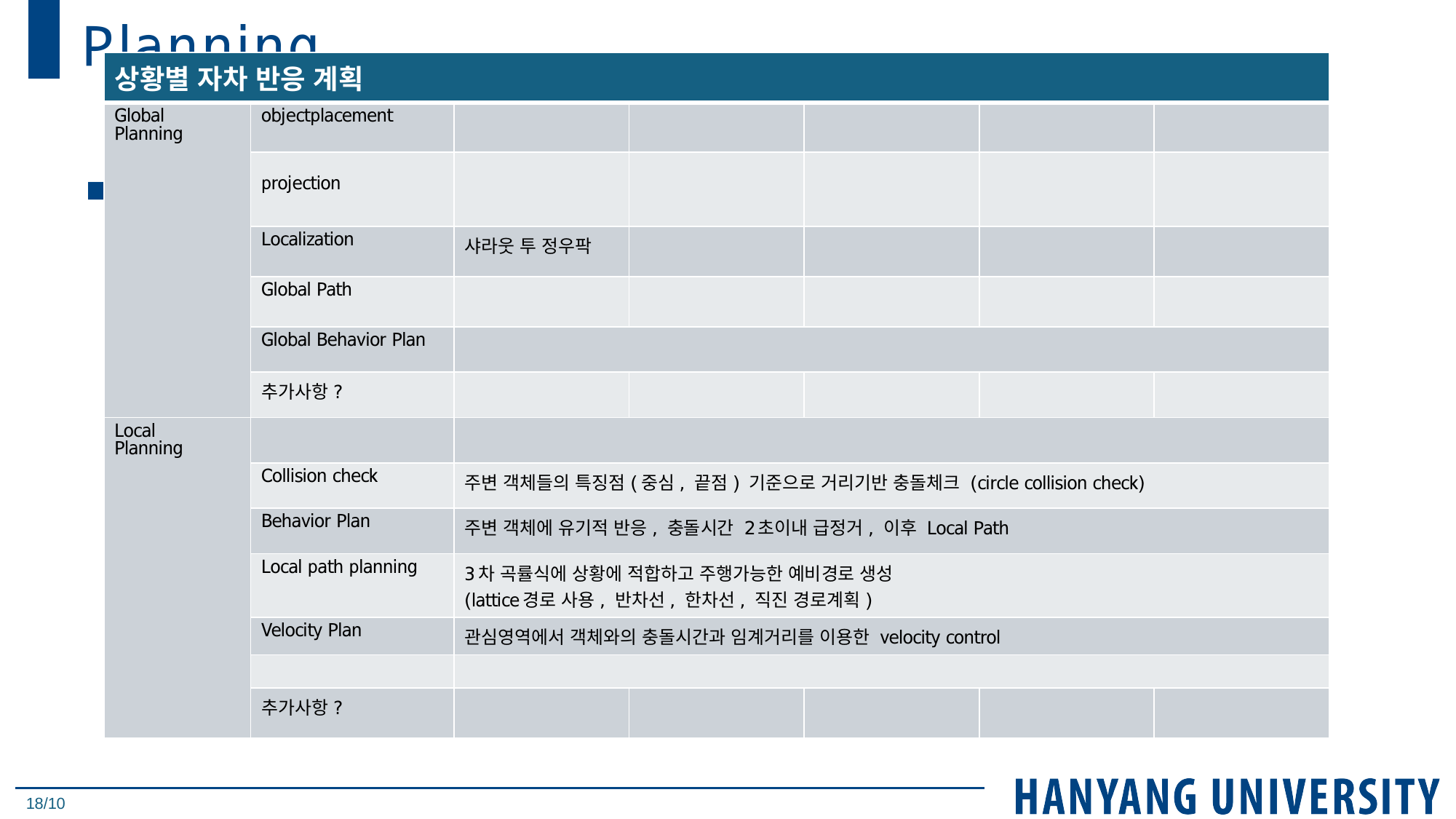

# Planning
| 상황별 자차 반응 계획 |  |  |  |  |  |  |
| --- | --- | --- | --- | --- | --- | --- |
| Global Planning | objectplacement |  |  |  |  |  |
|  | projection |  |  |  |  |  |
|  | Localization | 샤라웃 투 정우팍 |  |  |  |  |
|  | Global Path |  |  |  |  |  |
|  | Global Behavior Plan |  |  |  |  |  |
|  | 추가사항? |  |  |  |  |  |
| Local Planning |  |  |  |  |  |  |
|  | Collision check | 주변 객체들의 특징점(중심, 끝점) 기준으로 거리기반 충돌체크 (circle collision check) |  |  |  |  |
|  | Behavior Plan | 주변 객체에 유기적 반응, 충돌시간 2초이내 급정거, 이후 Local Path |  |  |  |  |
|  | Local path planning | 3차 곡률식에 상황에 적합하고 주행가능한 예비경로 생성 (lattice경로 사용, 반차선, 한차선, 직진 경로계획) |  |  |  |  |
|  | Velocity Plan | 관심영역에서 객체와의 충돌시간과 임계거리를 이용한 velocity control |  |  |  |  |
|  |  |  |  |  |  |  |
|  | 추가사항? |  |  |  |  |  |
완수 계획
Plannnig완수 계획 -> 간트차트 구성
Global Plan -> 주변 인식된 object에 맞춰 미리 반응
Local Plan -> 충돌위험이 높은 상황 (CV모델 기준 충돌시간 2초 미만 등) 에서의 behavior plan]
프로세스 플로우 그리기
지금까지 한거
Gnss projection
Workspace setting
Planning 코드 구성
앞으로 할거
세부 상황별 Behavior Plan